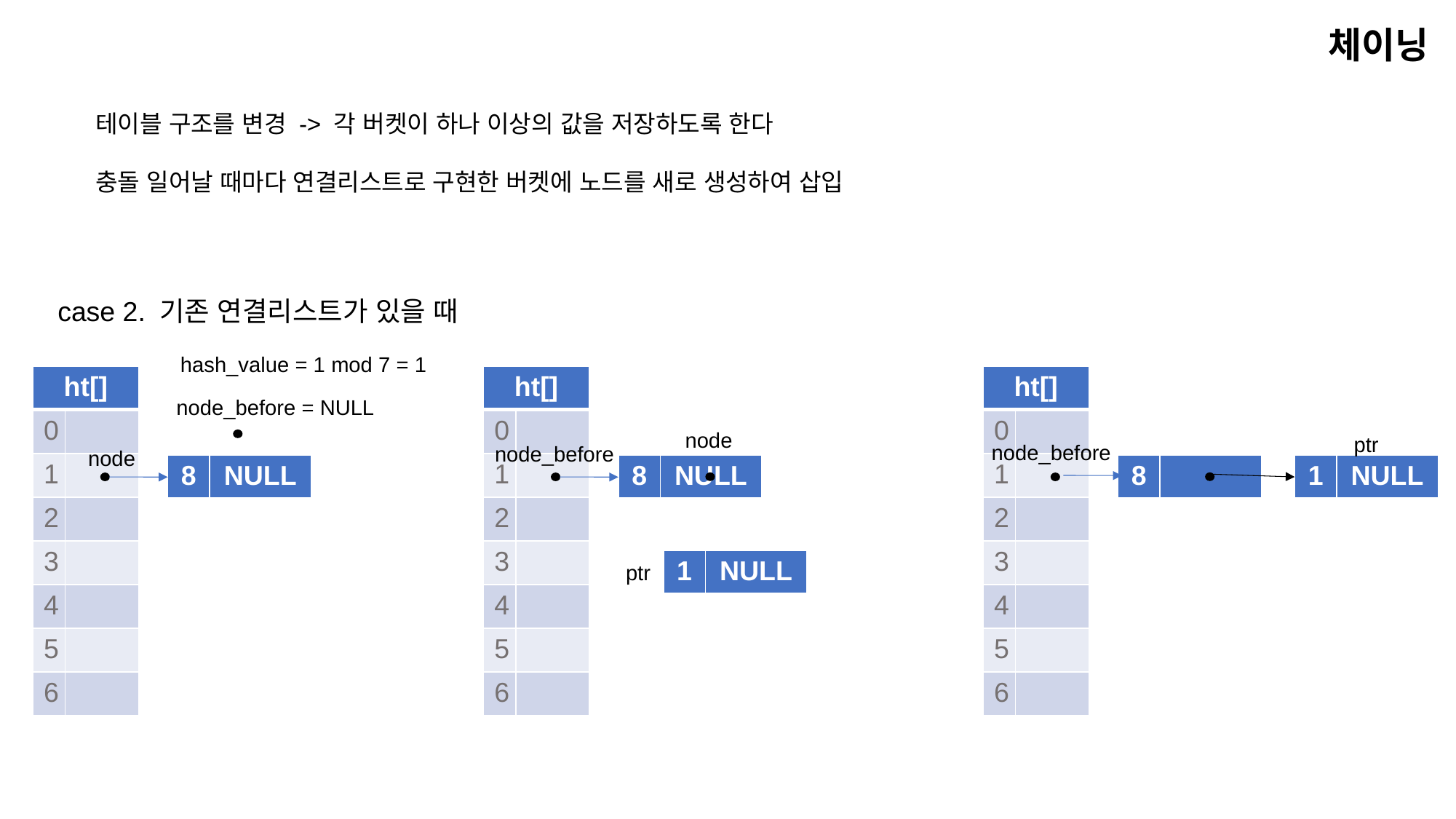

체이닝
테이블 구조를 변경 -> 각 버켓이 하나 이상의 값을 저장하도록 한다

충돌 일어날 때마다 연결리스트로 구현한 버켓에 노드를 새로 생성하여 삽입
case 2. 기존 연결리스트가 있을 때
hash_value = 1 mod 7 = 1
| ht[] |  |
| --- | --- |
| 0 |  |
| 1 |  |
| 2 |  |
| 3 |  |
| 4 |  |
| 5 |  |
| 6 |  |
| ht[] |  |
| --- | --- |
| 0 |  |
| 1 |  |
| 2 |  |
| 3 |  |
| 4 |  |
| 5 |  |
| 6 |  |
| ht[] |  |
| --- | --- |
| 0 |  |
| 1 |  |
| 2 |  |
| 3 |  |
| 4 |  |
| 5 |  |
| 6 |  |
node_before = NULL
node
ptr

node_before
node_before
node
| 1 | NULL |
| --- | --- |
| 8 | NULL |
| --- | --- |
| 8 | NULL |
| --- | --- |
| 8 |  |
| --- | --- |

| 1 | NULL |
| --- | --- |
ptr